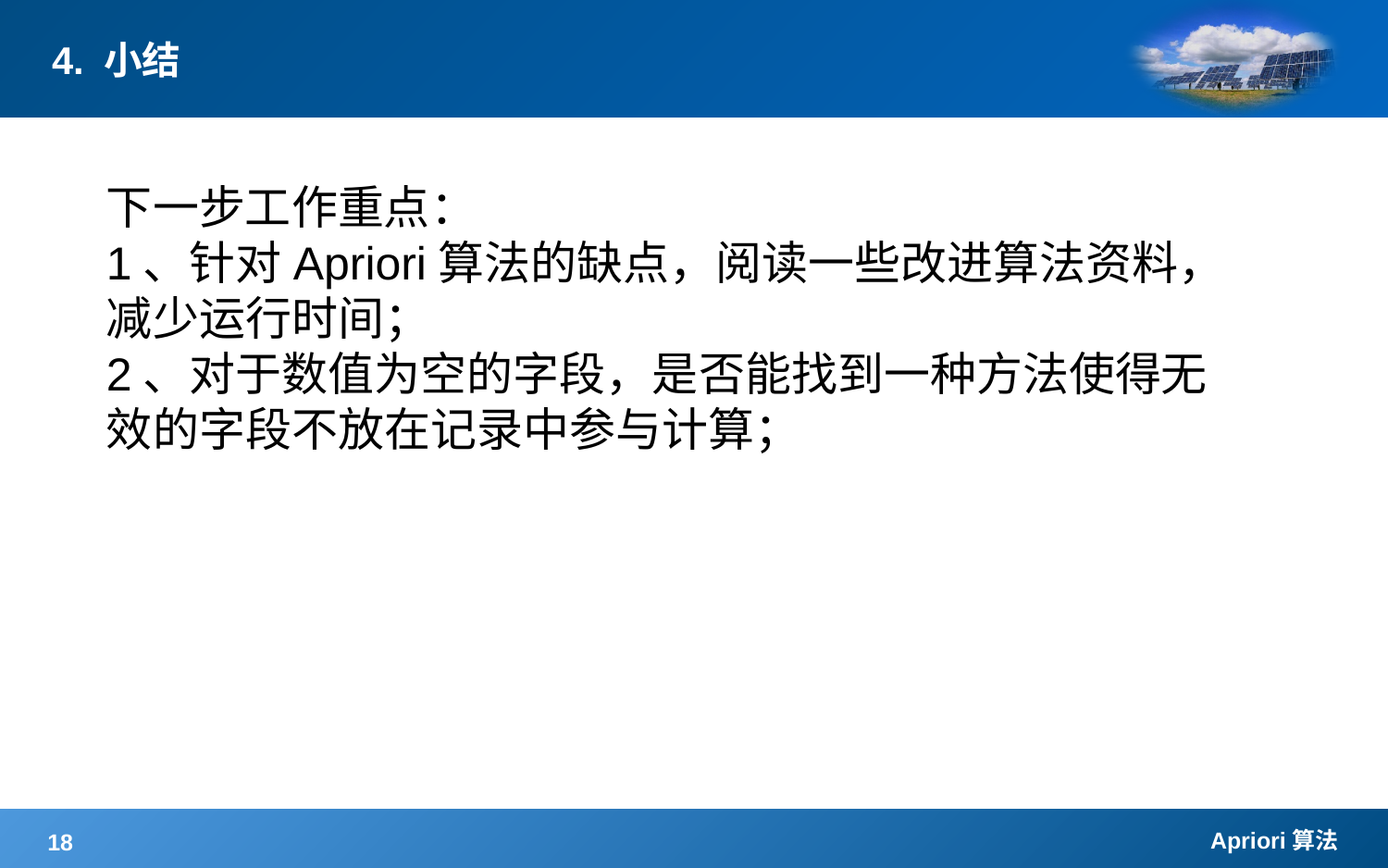

4. 小结
下一步工作重点：
1、针对Apriori算法的缺点，阅读一些改进算法资料，减少运行时间；
2、对于数值为空的字段，是否能找到一种方法使得无  效的字段不放在记录中参与计算；